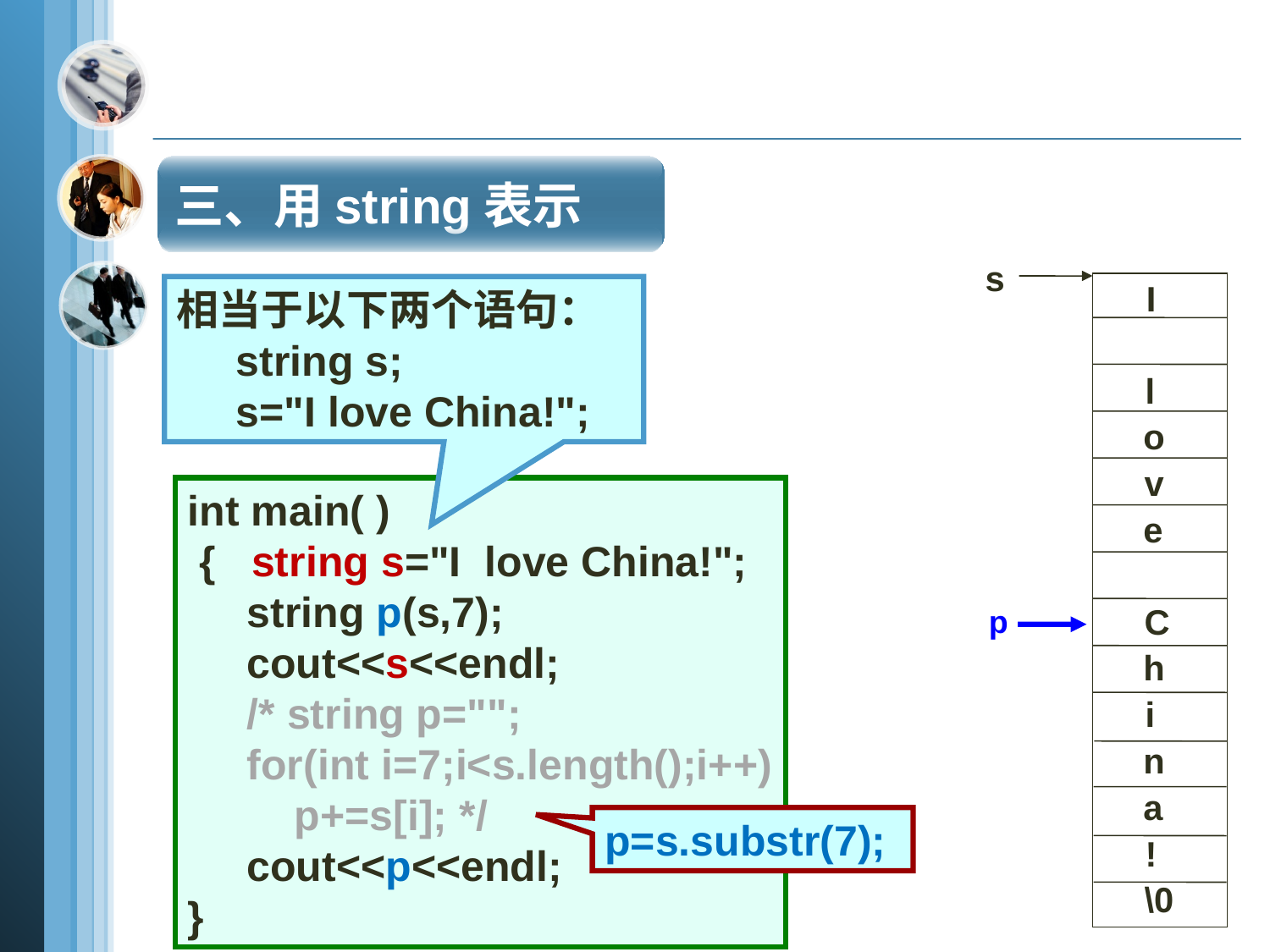

三、用string表示

s
I

l
o
v
e
C
h
i
n
a
!
\0
相当于以下两个语句：
     string s;
     s="I love China!";
int main( )
 {   string s="I  love China!";
     string p(s,7);
     cout<<s<<endl;
     /* string p="";
     for(int i=7;i<s.length();i++)
         p+=s[i]; */
     cout<<p<<endl;
}
p

p=s.substr(7);